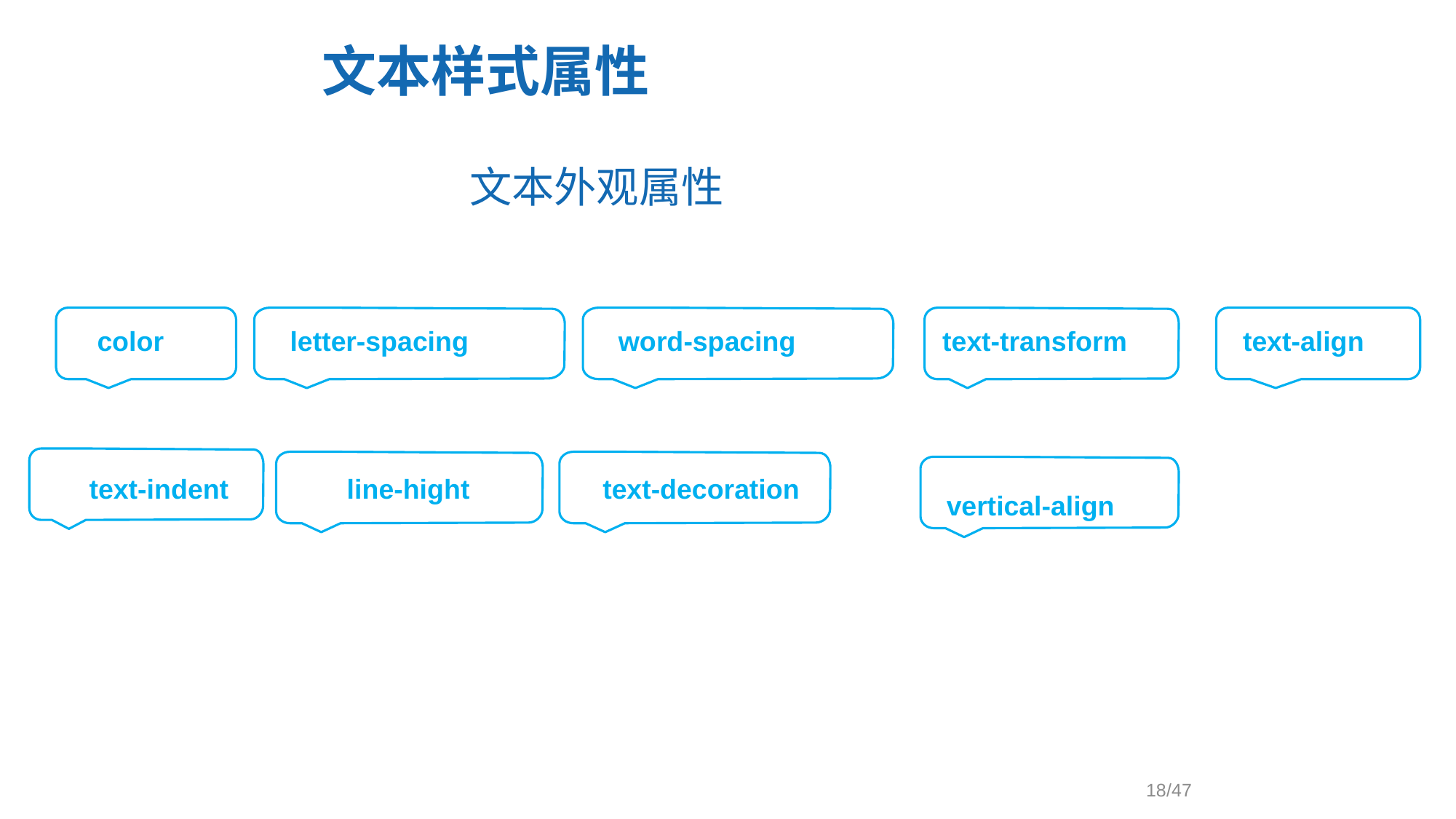

文本样式属性
文本外观属性

color

text-align

letter-spacing

word-spacing

text-transform

text-decoration

text-indent

vertical-align
line-hight
18/47